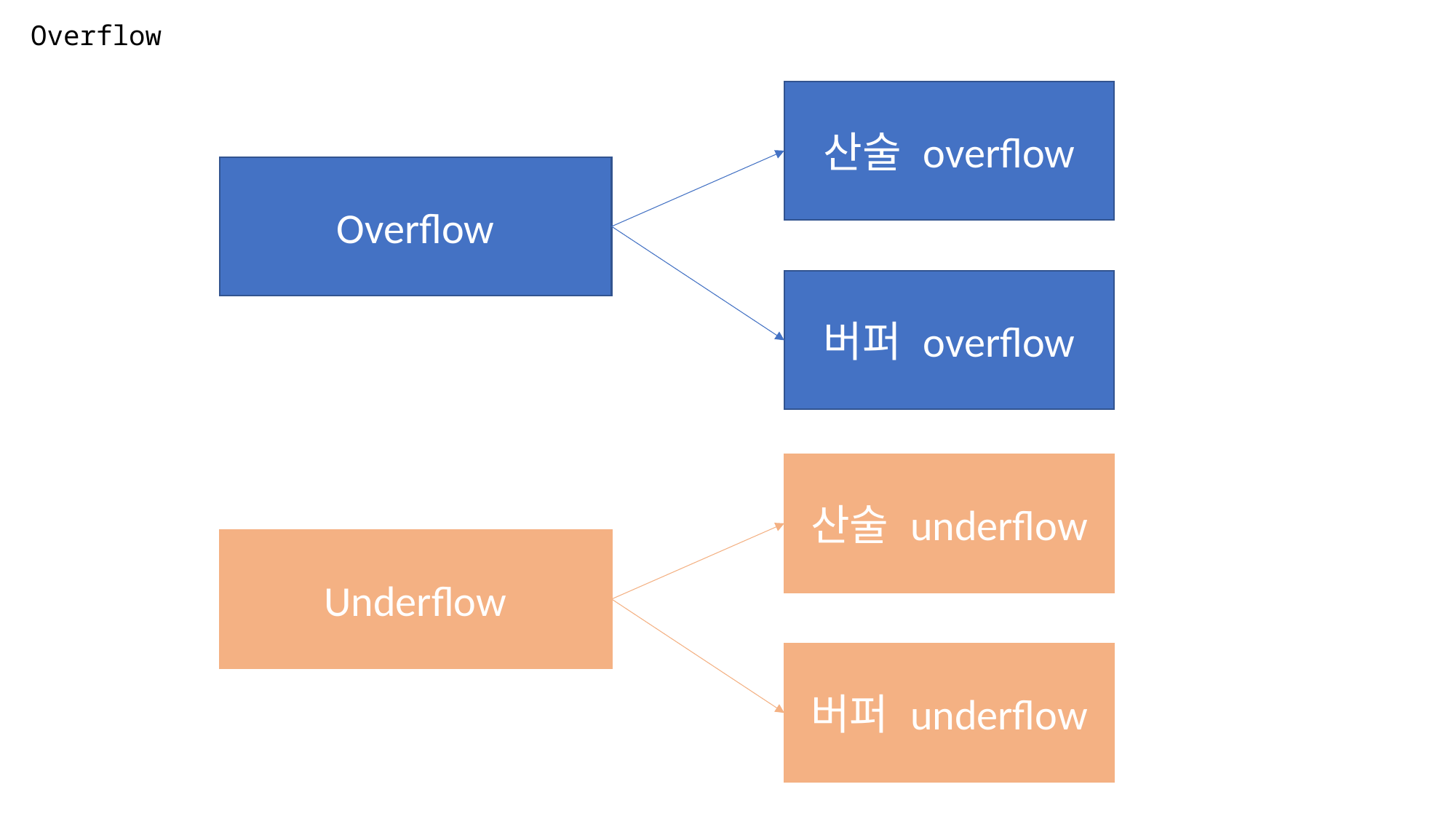

Overflow
산술 overflow
Overflow
버퍼 overflow
산술 underflow
Underflow
버퍼 underflow